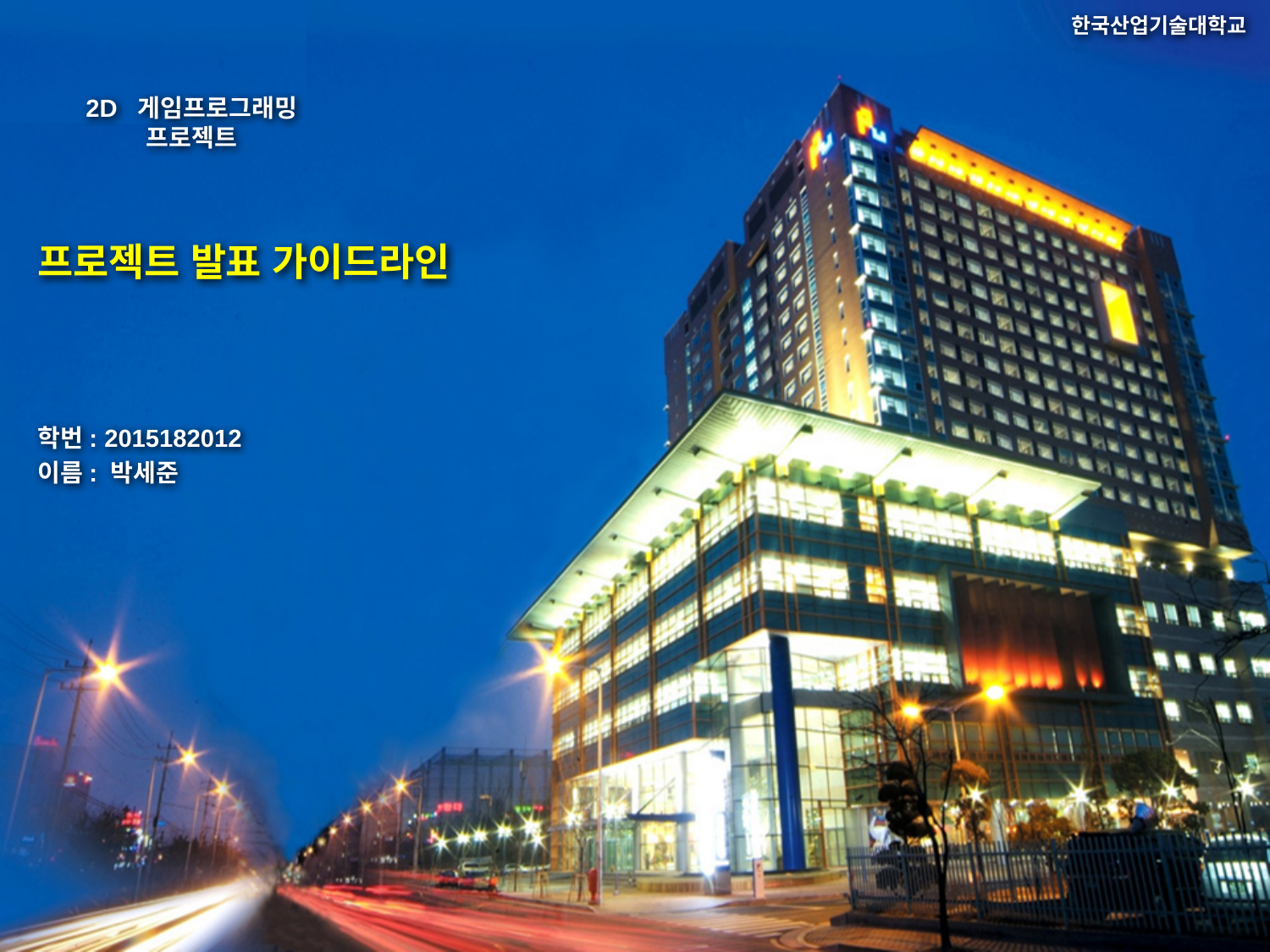

# 프로젝트 발표 가이드라인
학번: 2015182012
이름: 박세준